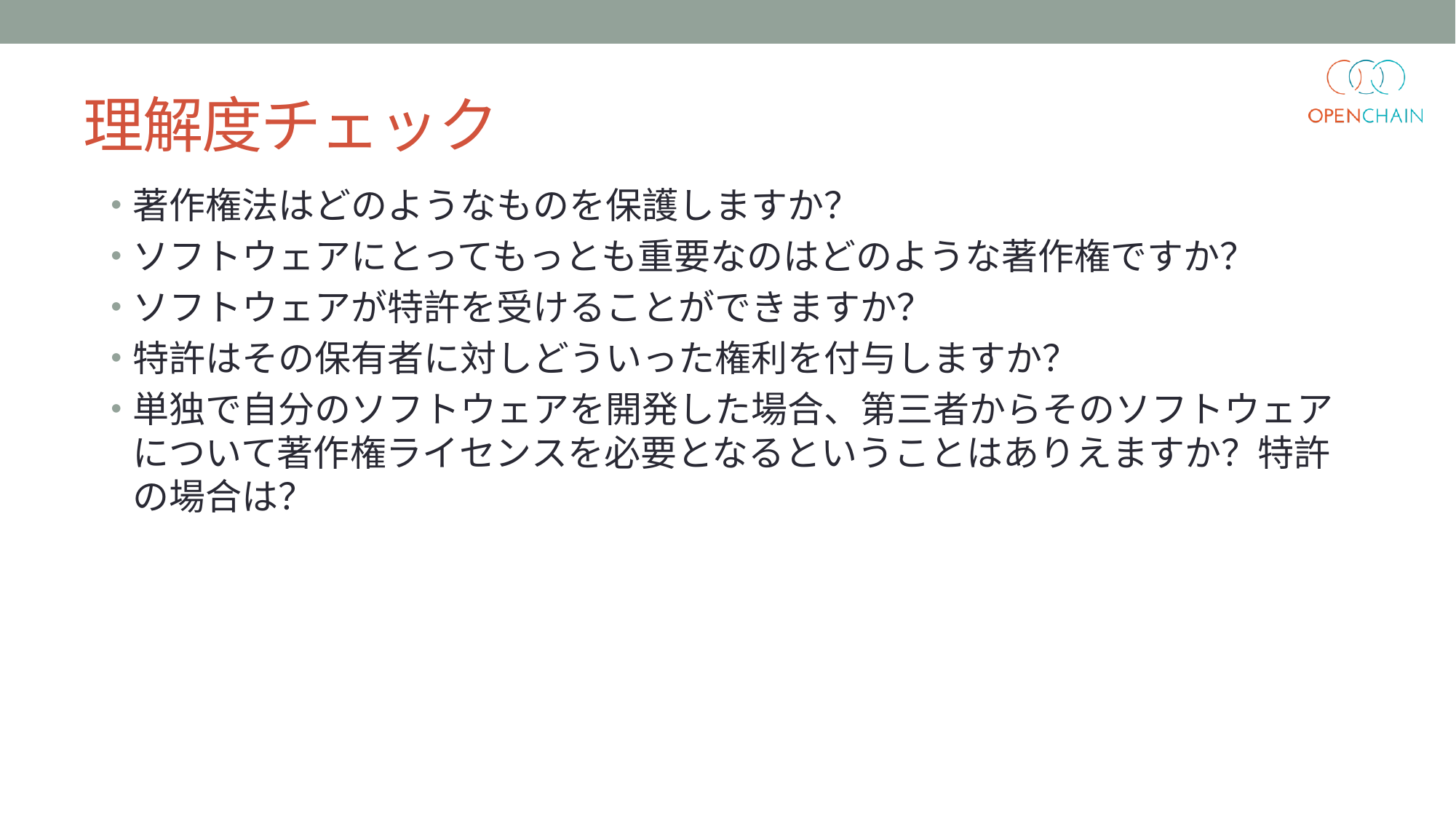

# 理解度チェック
著作権法はどのようなものを保護しますか？
ソフトウェアにとってもっとも重要なのはどのような著作権ですか？
ソフトウェアが特許を受けることができますか？
特許はその保有者に対しどういった権利を付与しますか？
単独で自分のソフトウェアを開発した場合、第三者からそのソフトウェアについて著作権ライセンスを必要となるということはありえますか？特許の場合は？